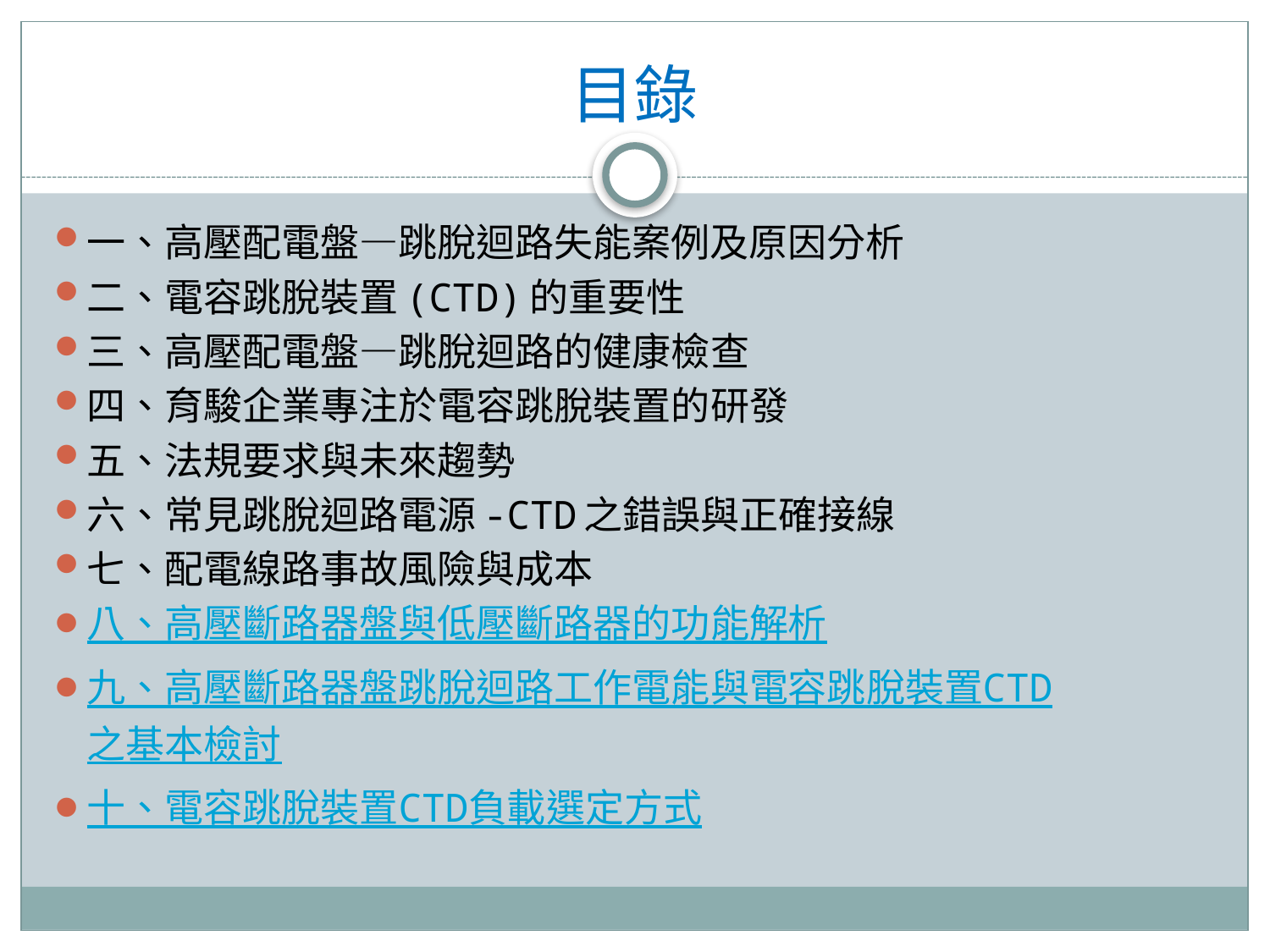

# 目錄
一、高壓配電盤—跳脫迴路失能案例及原因分析
二、電容跳脫裝置(CTD)的重要性
三、高壓配電盤—跳脫迴路的健康檢查
四、育駿企業專注於電容跳脫裝置的研發
五、法規要求與未來趨勢
六、常見跳脫迴路電源-CTD之錯誤與正確接線
七、配電線路事故風險與成本
八、高壓斷路器盤與低壓斷路器的功能解析
九、高壓斷路器盤跳脫迴路工作電能與電容跳脫裝置CTD之基本檢討
十、電容跳脫裝置CTD負載選定方式